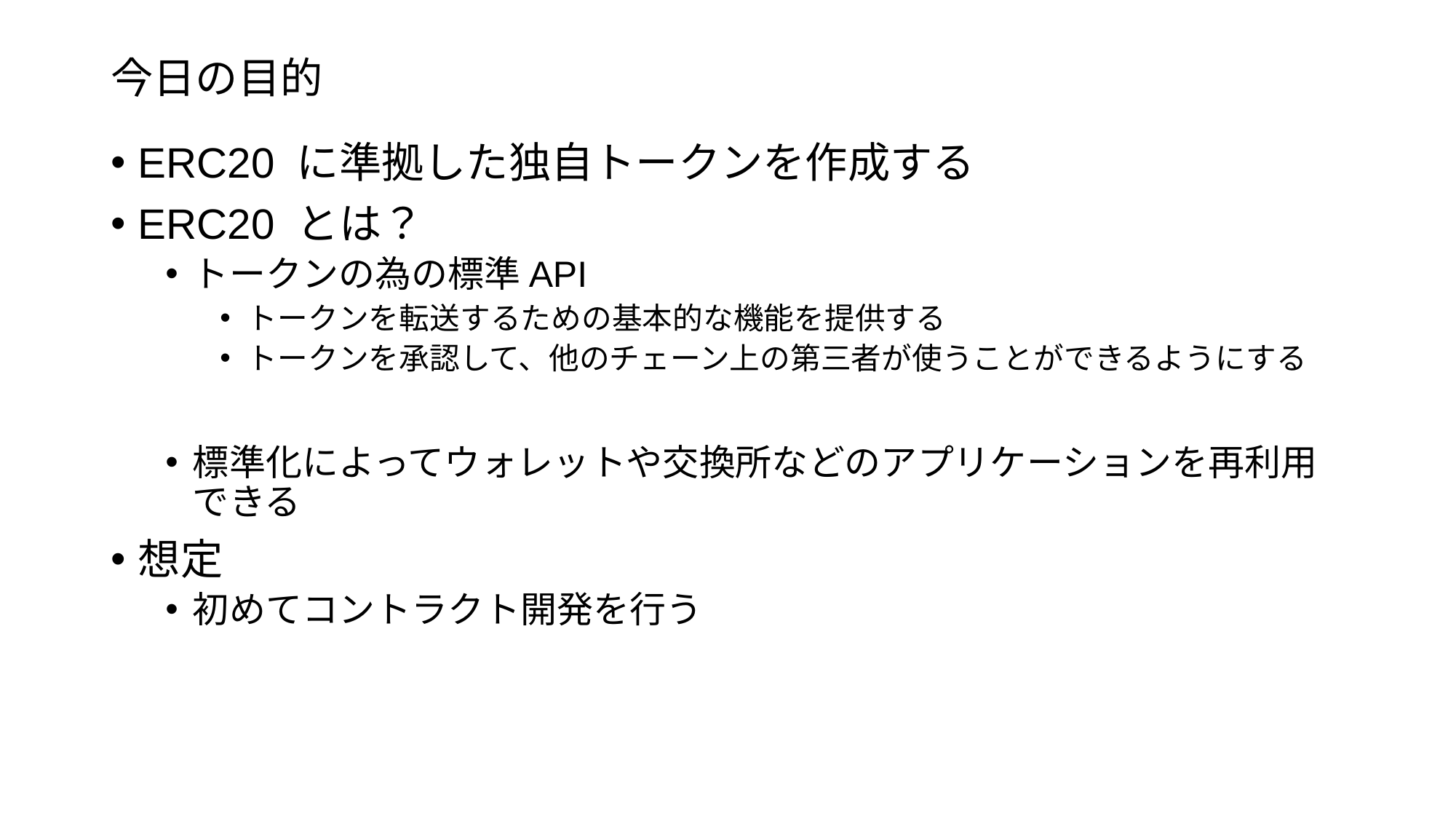

# 今日の目的
ERC20 に準拠した独自トークンを作成する
ERC20 とは？
トークンの為の標準API
トークンを転送するための基本的な機能を提供する
トークンを承認して、他のチェーン上の第三者が使うことができるようにする

標準化によってウォレットや交換所などのアプリケーションを再利用できる
想定
初めてコントラクト開発を行う